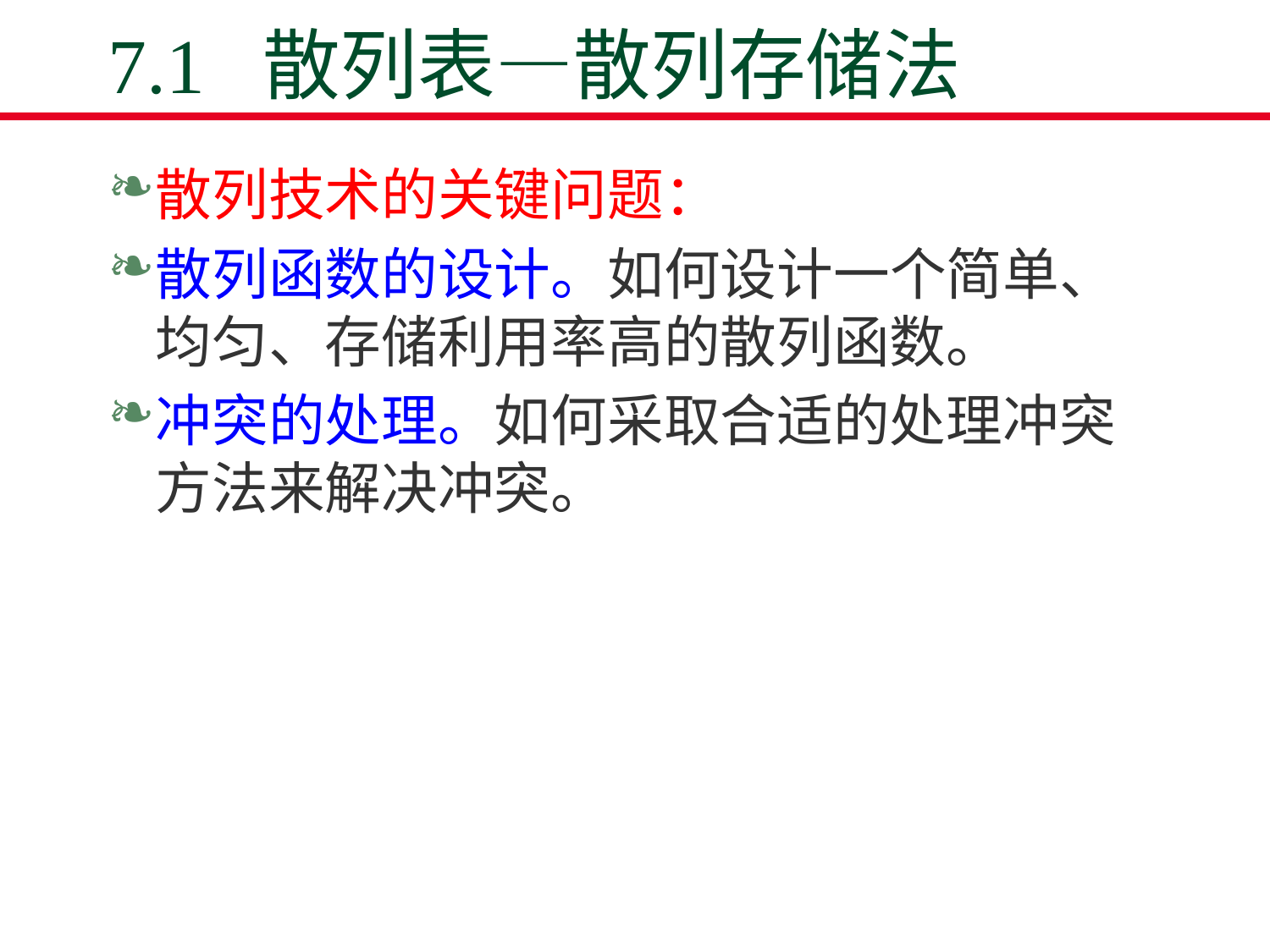

# 7.1  散列表—散列存储法
散列技术的关键问题：
散列函数的设计。如何设计一个简单、均匀、存储利用率高的散列函数。
冲突的处理。如何采取合适的处理冲突方法来解决冲突。